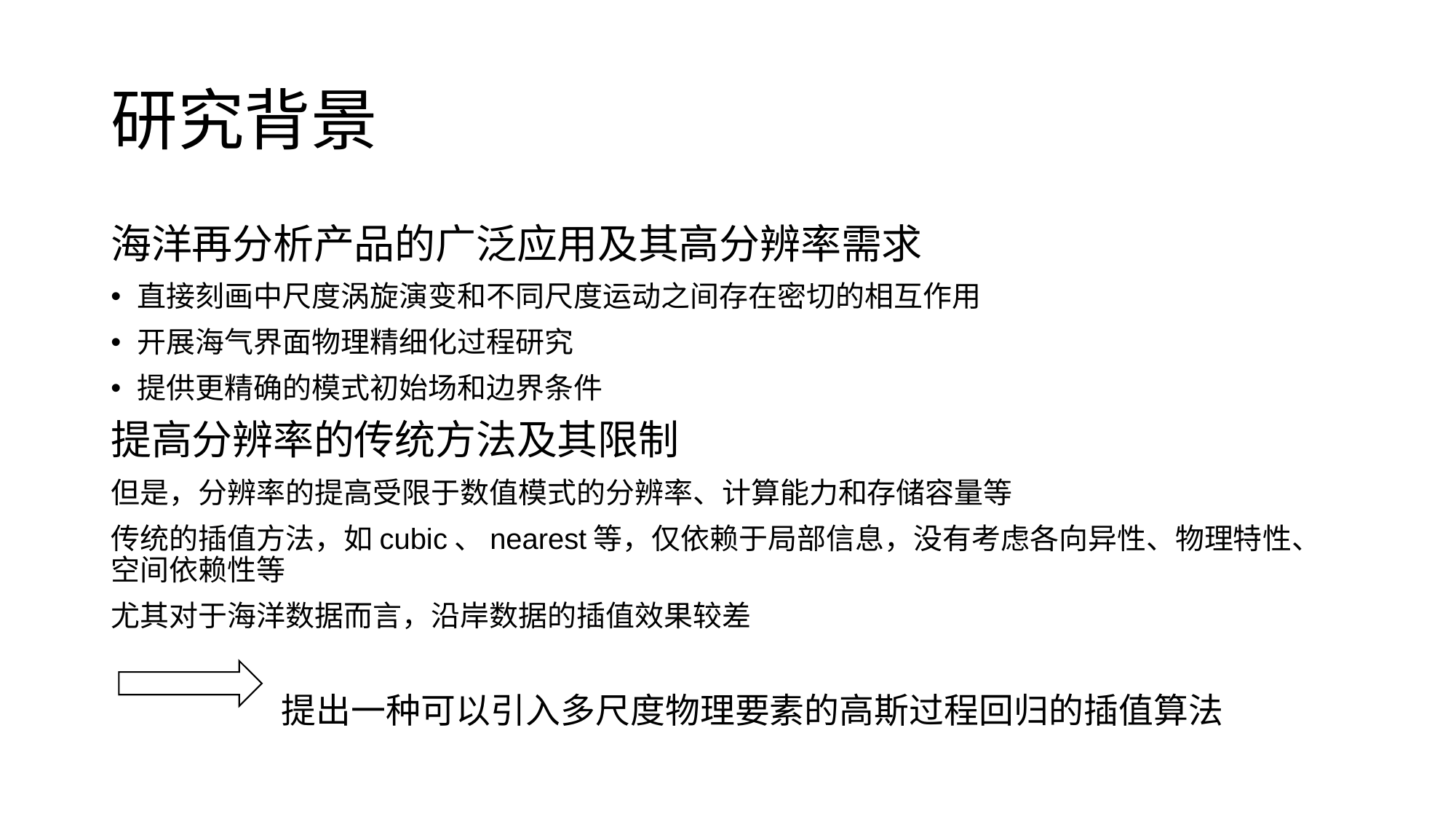

# 研究背景
海洋再分析产品的广泛应用及其高分辨率需求
直接刻画中尺度涡旋演变和不同尺度运动之间存在密切的相互作用
开展海气界面物理精细化过程研究
提供更精确的模式初始场和边界条件
提高分辨率的传统方法及其限制
但是，分辨率的提高受限于数值模式的分辨率、计算能力和存储容量等
传统的插值方法，如cubic、nearest等，仅依赖于局部信息，没有考虑各向异性、物理特性、空间依赖性等
尤其对于海洋数据而言，沿岸数据的插值效果较差

                         提出一种可以引入多尺度物理要素的高斯过程回归的插值算法